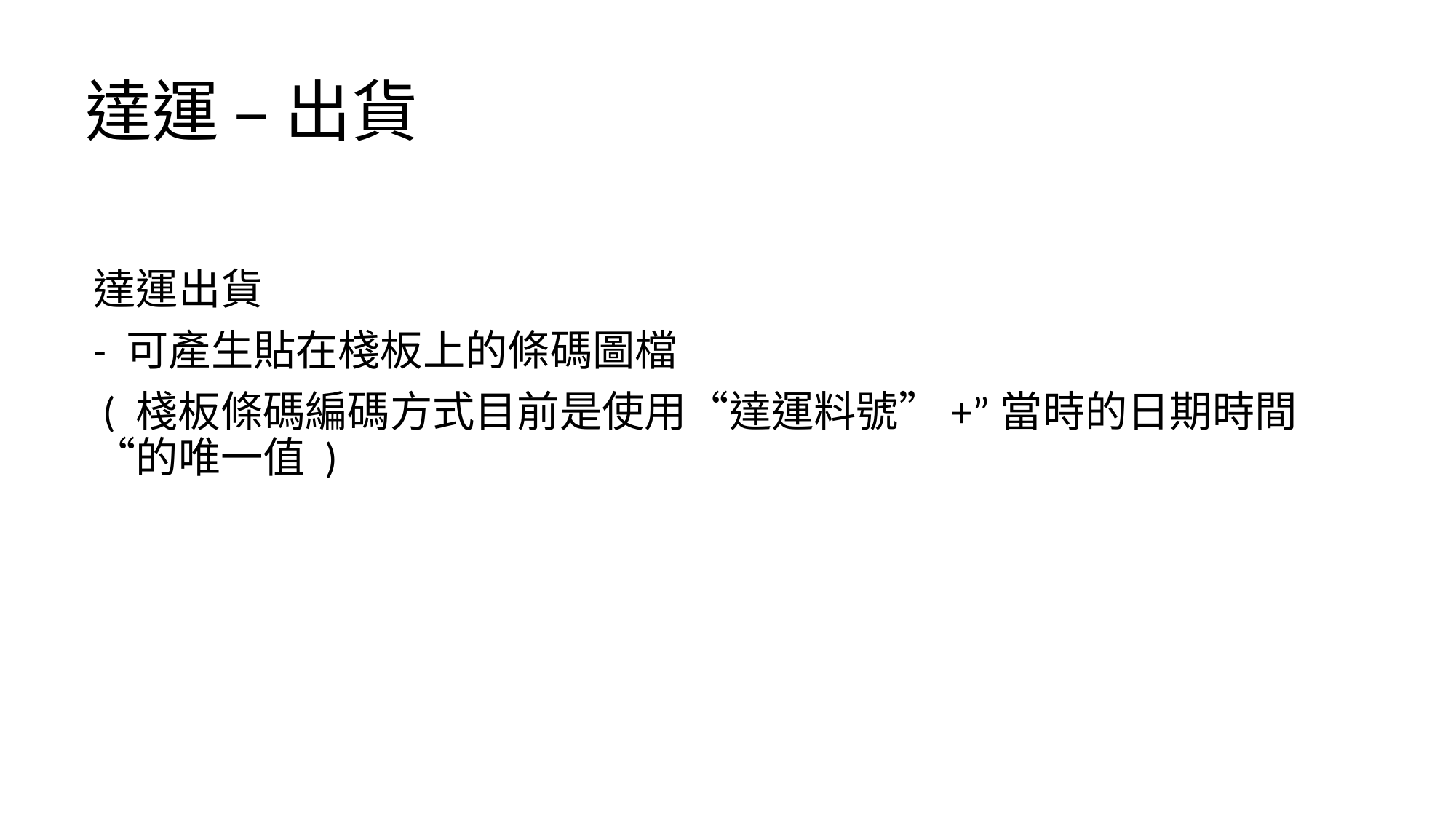

# 達運 – 出貨
達運出貨
- 可產生貼在棧板上的條碼圖檔
 ( 棧板條碼編碼方式目前是使用“達運料號”+”當時的日期時間“的唯一值 )